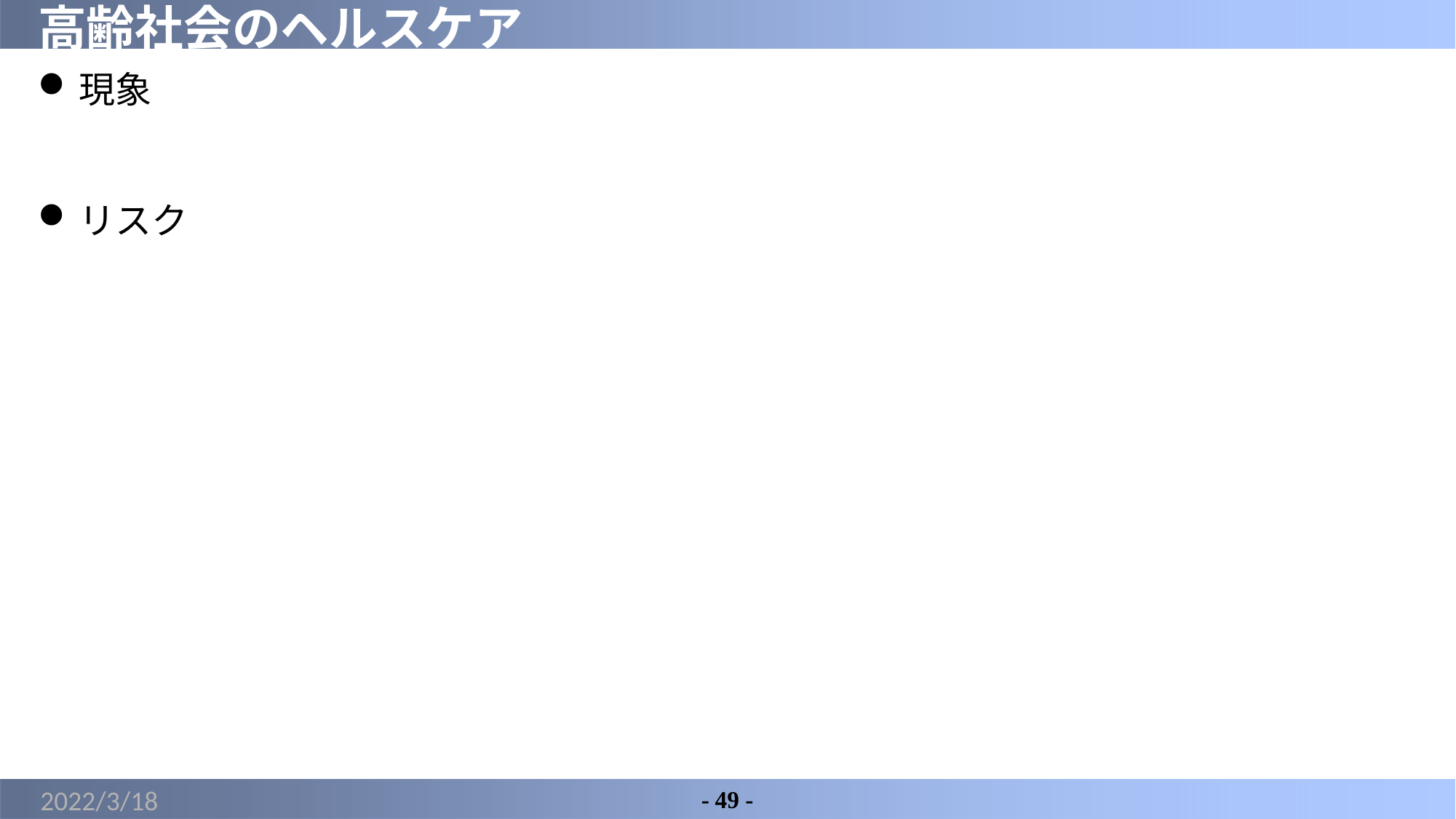

# 高齢社会のヘルスケア
現象

リスク

2022/3/18
- 49 -